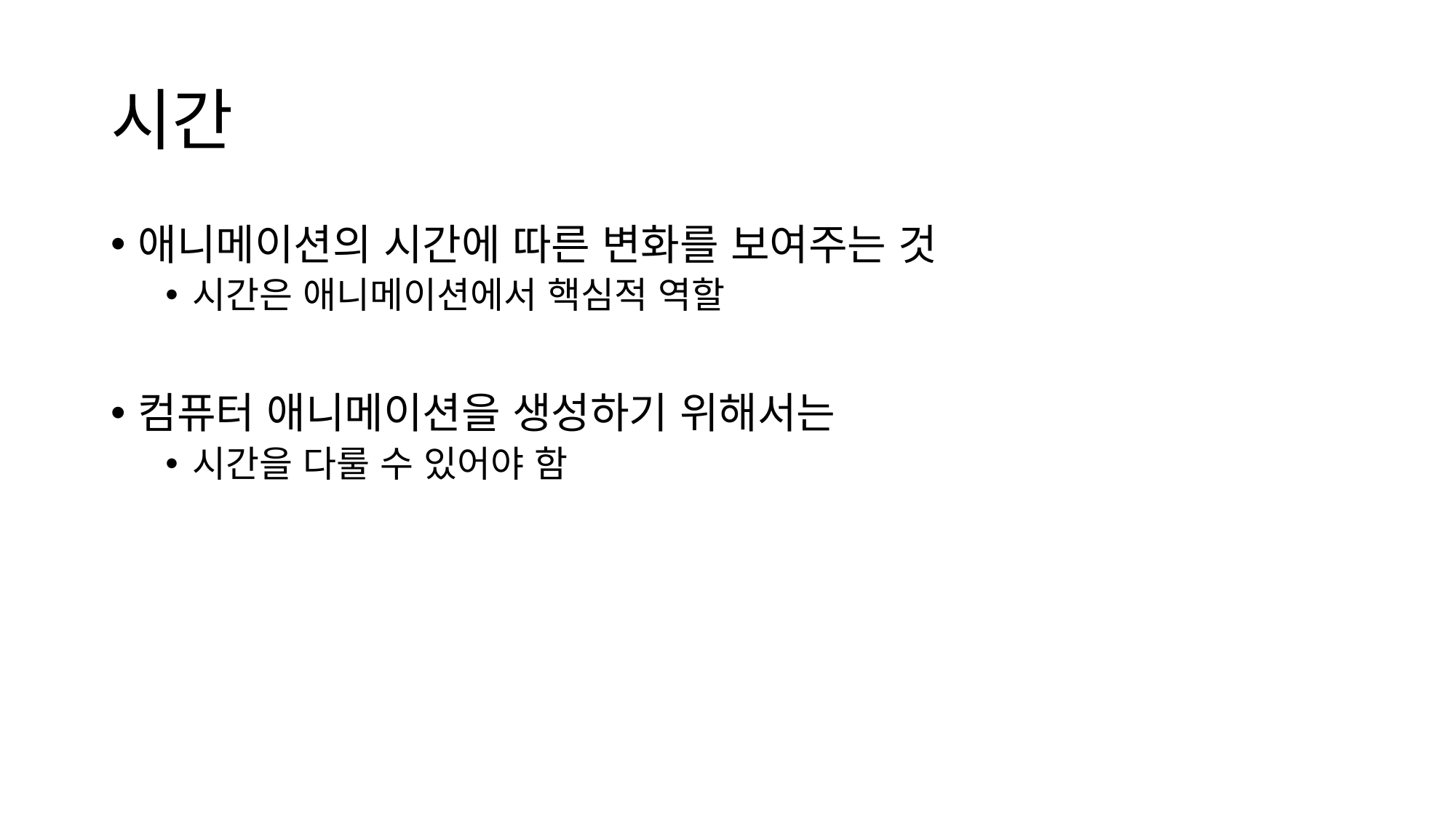

# 시간
애니메이션의 시간에 따른 변화를 보여주는 것
시간은 애니메이션에서 핵심적 역할

컴퓨터 애니메이션을 생성하기 위해서는
시간을 다룰 수 있어야 함